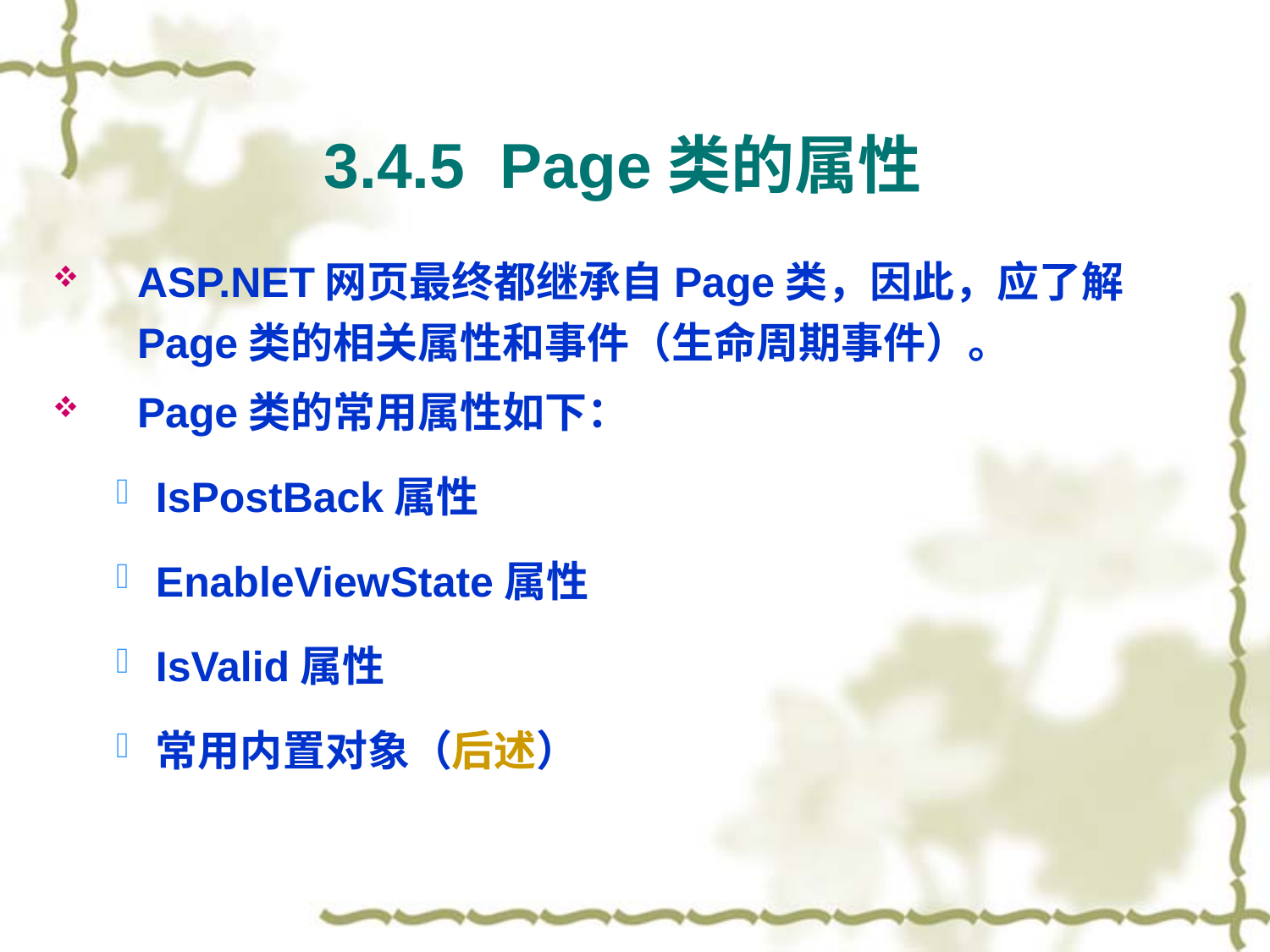

3.4.5  Page类的属性
ASP.NET网页最终都继承自Page类，因此，应了解Page类的相关属性和事件（生命周期事件）。
Page类的常用属性如下：
IsPostBack属性
EnableViewState属性
IsValid属性
常用内置对象（后述）